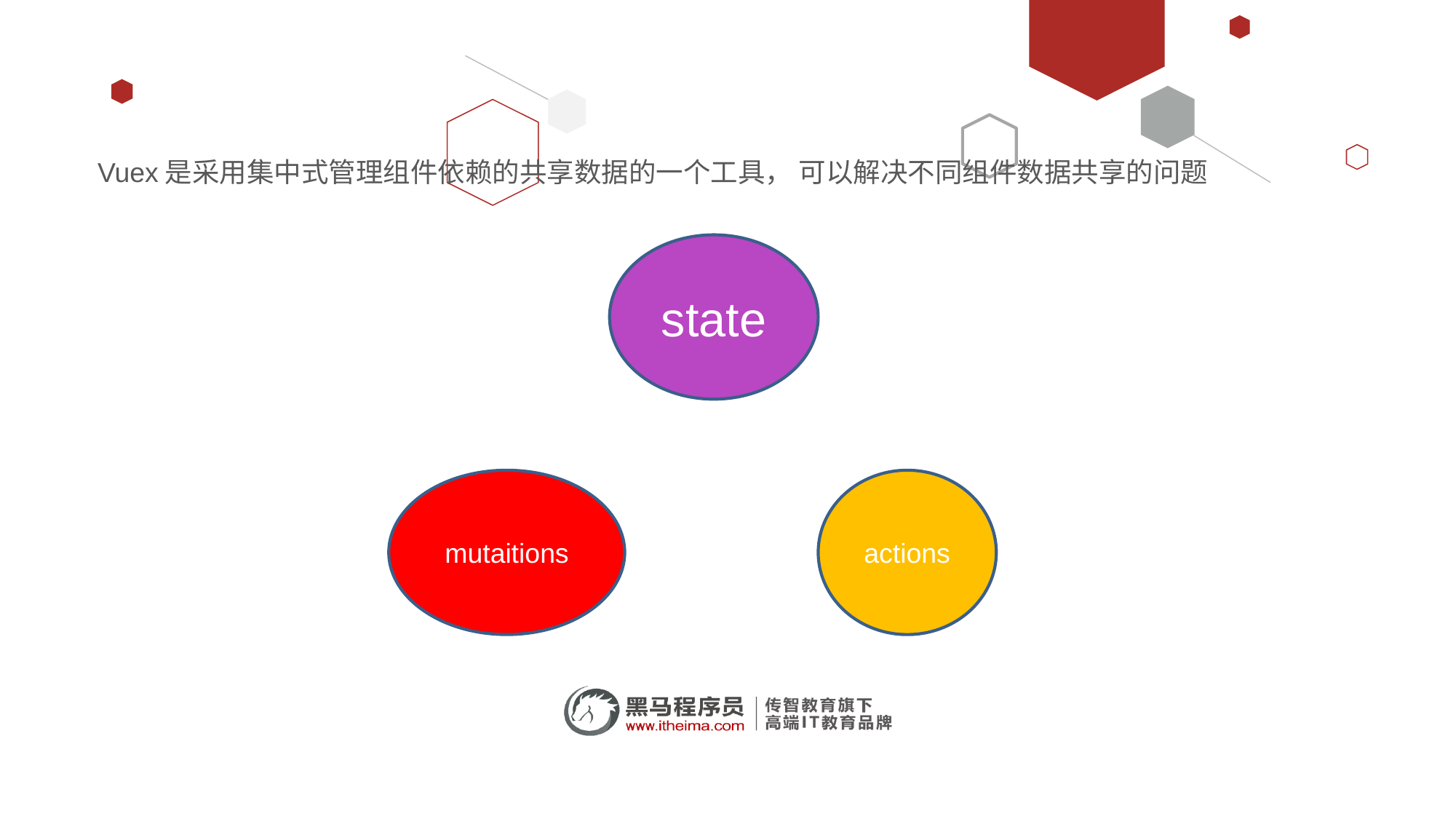

Vuex是采用集中式管理组件依赖的共享数据的一个工具， 可以解决不同组件数据共享的问题
state
mutaitions
actions